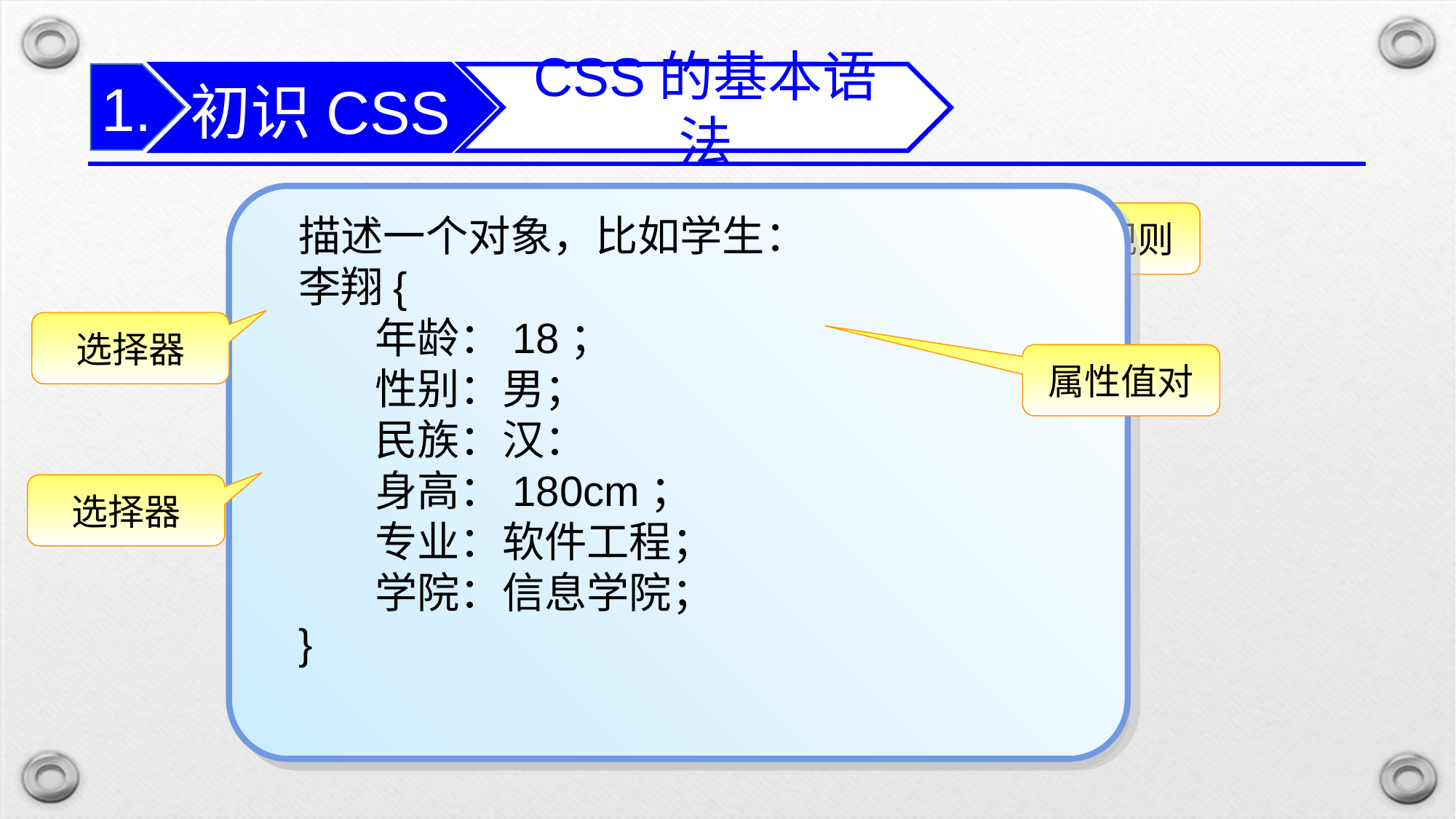

初识CSS

1.
CSS的基本语法

描述一个对象，比如学生：
李翔{
       年龄：18；
       性别：男；
       民族：汉：
       身高：180cm；
       专业：软件工程；
       学院：信息学院；
}

<style type="text/css">
body { background-color: #FFCCFF;
          }

p {
      font-family: "宋体";
      font-size: 14px;
      color: #FF0000;
}
</style>
样式规则

选择器
属性值对

样式规则
选择器